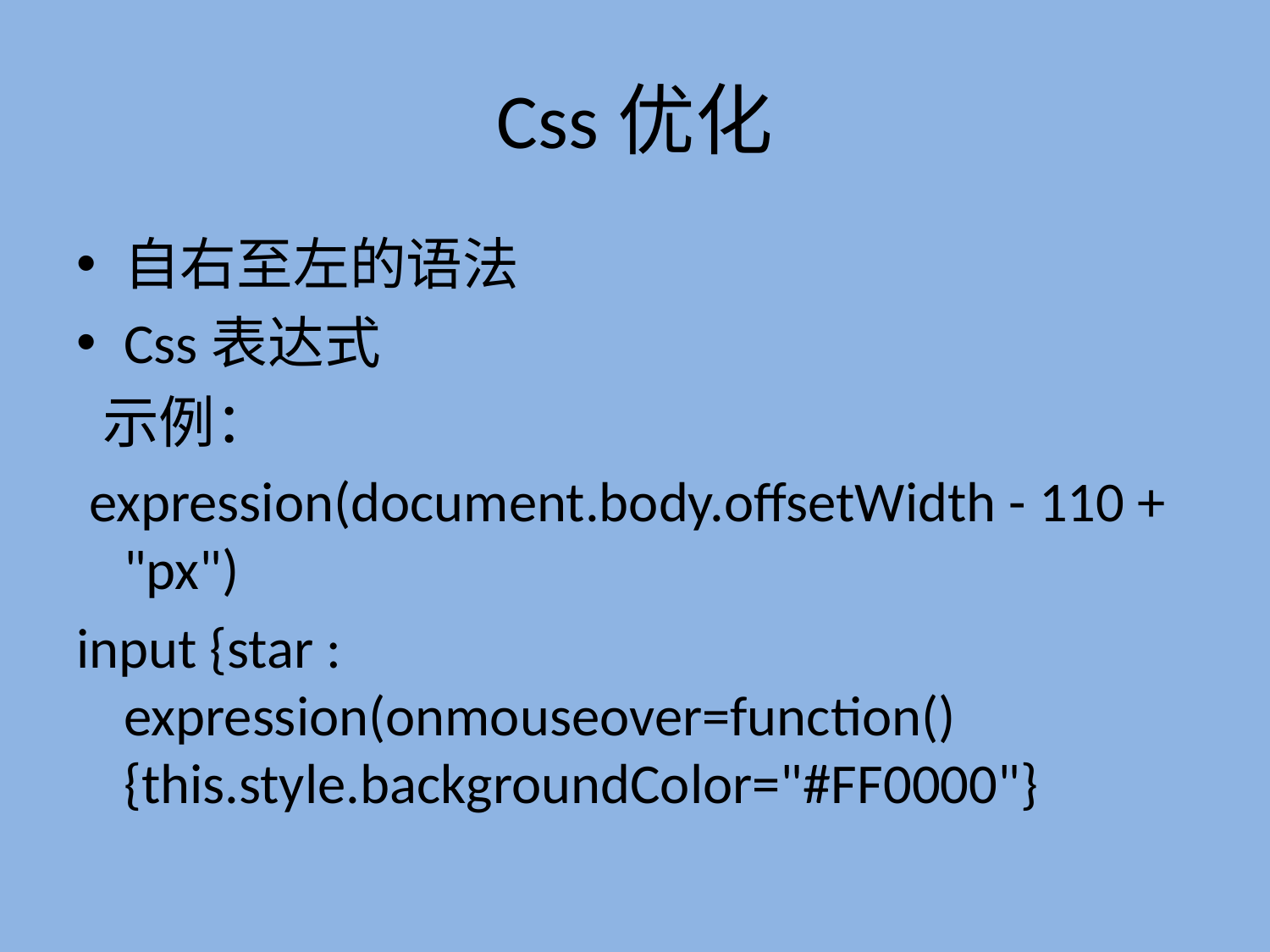

# Css优化
自右至左的语法
Css表达式
 示例：
 expression(document.body.offsetWidth - 110 + "px")
input {star : expression(onmouseover=function() 
{this.style.backgroundColor="#FF0000"}